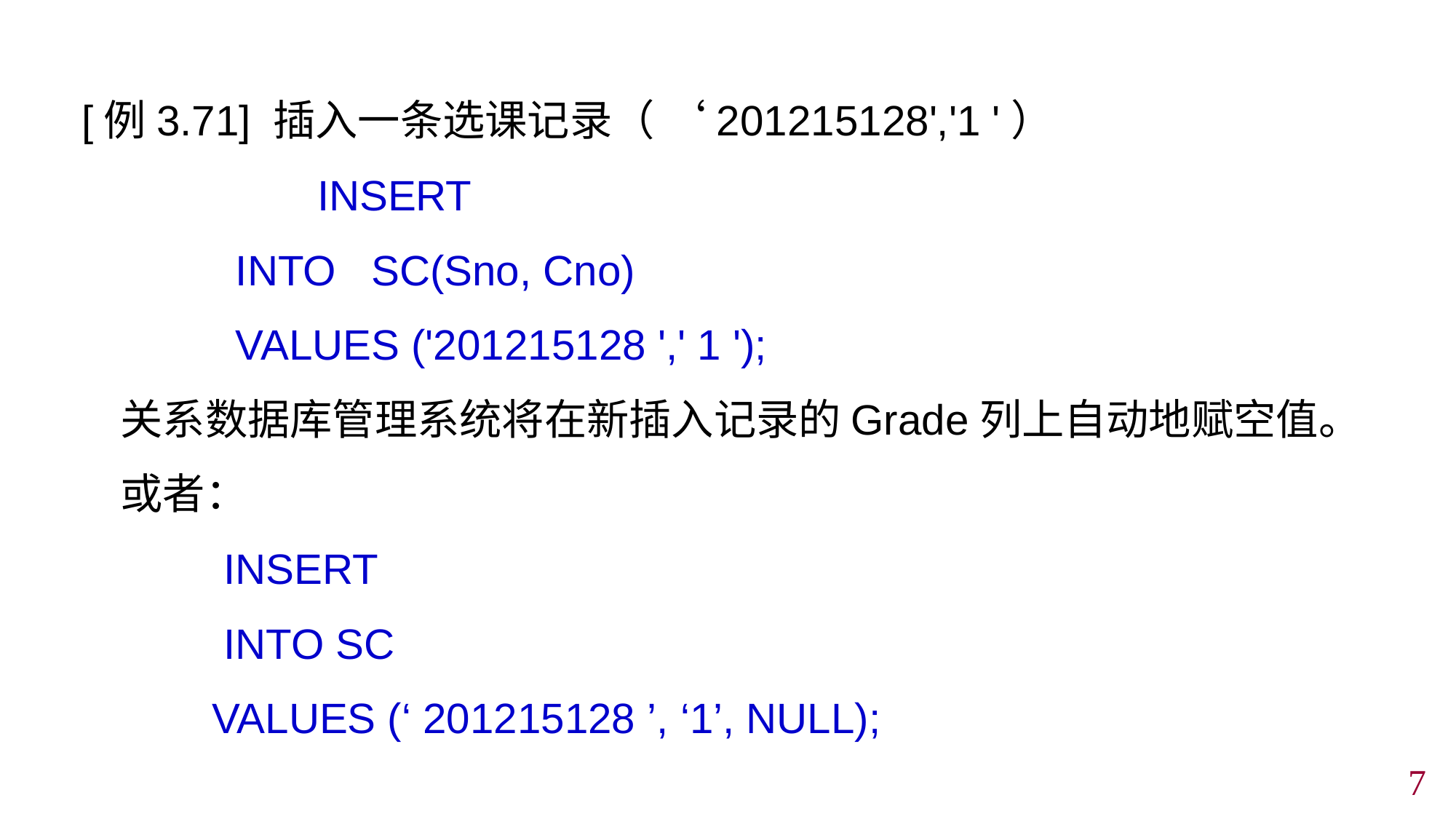

[例3.71] 插入一条选课记录（ ‘201215128','1 '）
   	        INSERT
             INTO   SC(Sno, Cno)
             VALUES ('201215128 ',' 1 ');
   关系数据库管理系统将在新插入记录的Grade列上自动地赋空值。
   或者：
            INSERT
            INTO SC
           VALUES (‘ 201215128 ’, ‘1’, NULL);
7